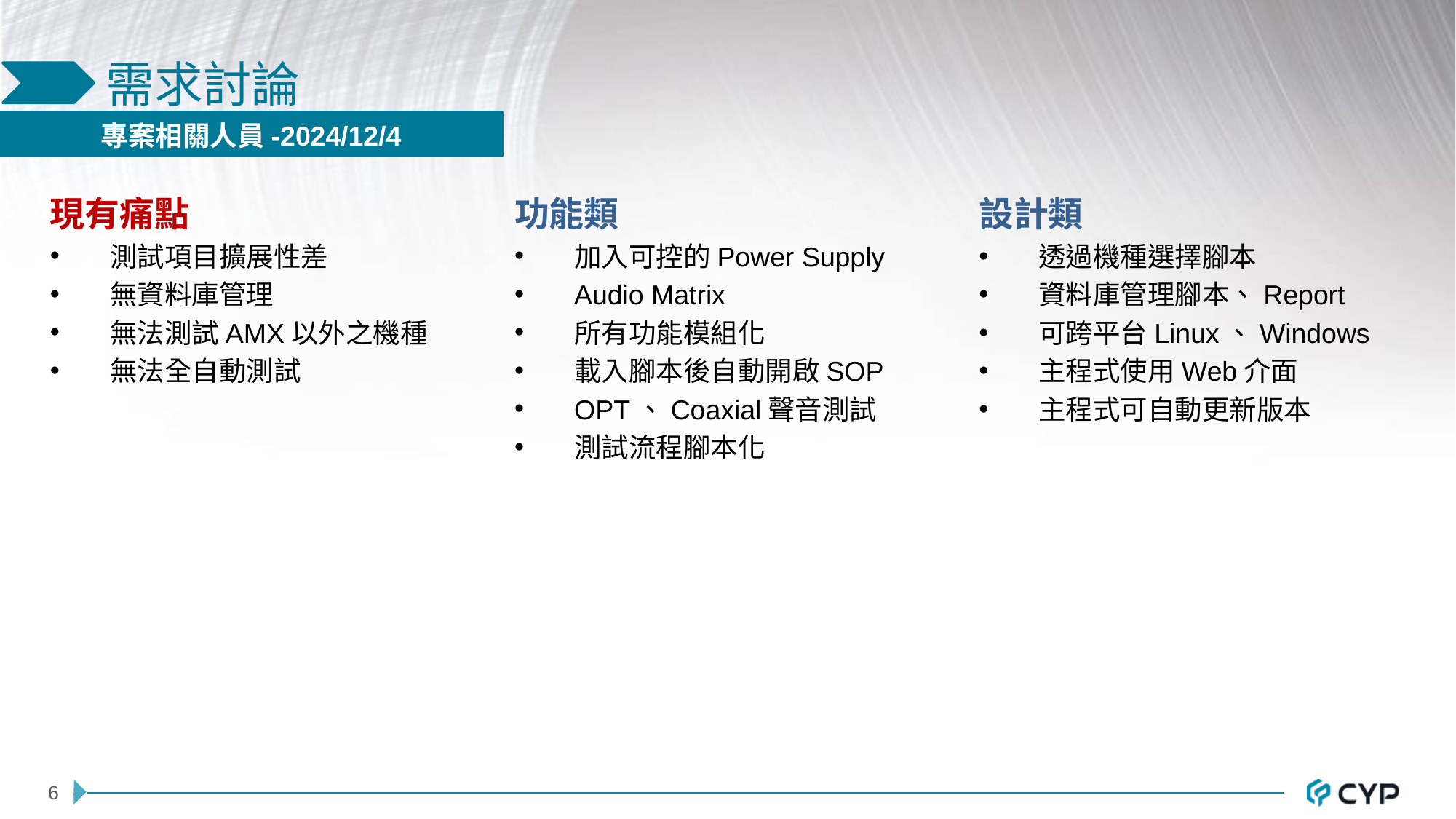

# 需求討論
專案相關人員-2024/12/4
現有痛點
測試項目擴展性差
無資料庫管理
無法測試AMX以外之機種
無法全自動測試

設計類
透過機種選擇腳本
資料庫管理腳本、Report
可跨平台Linux、Windows
主程式使用Web介面
主程式可自動更新版本

功能類
加入可控的Power Supply
Audio Matrix
所有功能模組化
載入腳本後自動開啟SOP
OPT、Coaxial聲音測試
測試流程腳本化